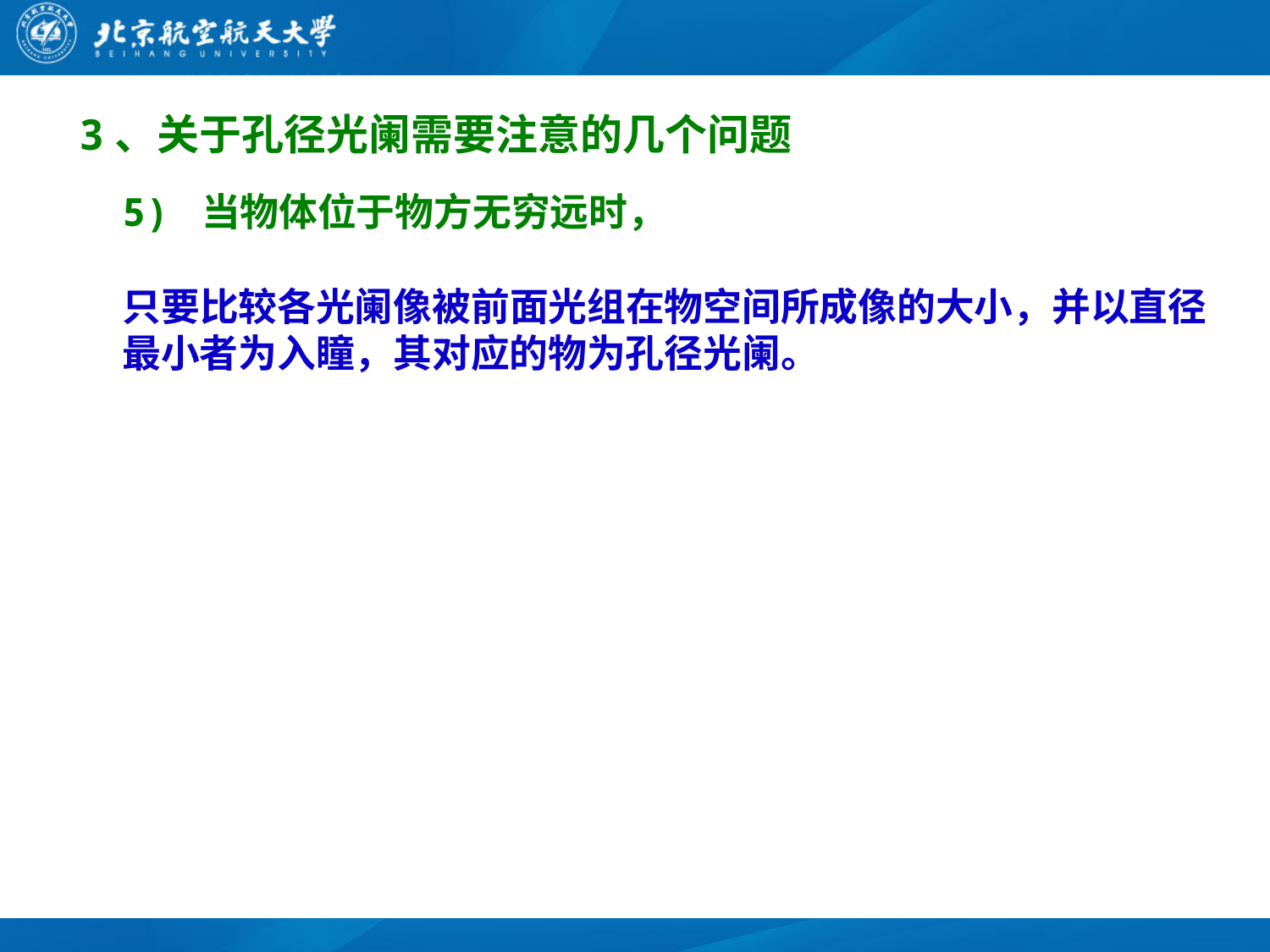

3、关于孔径光阑需要注意的几个问题
5) 当物体位于物方无穷远时，
只要比较各光阑像被前面光组在物空间所成像的大小，并以直径最小者为入瞳，其对应的物为孔径光阑。